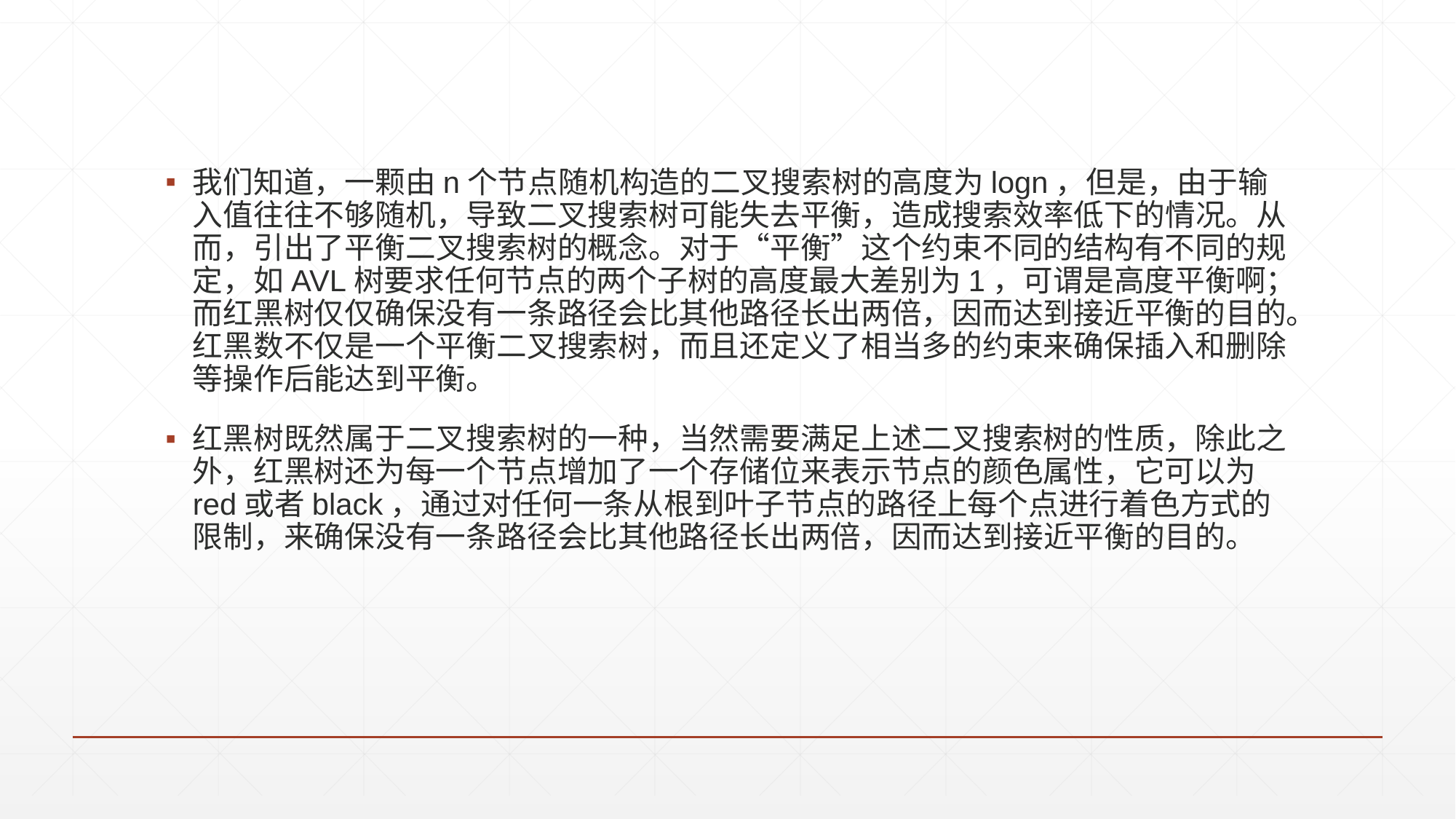

我们知道，一颗由n个节点随机构造的二叉搜索树的高度为logn，但是，由于输入值往往不够随机，导致二叉搜索树可能失去平衡，造成搜索效率低下的情况。从而，引出了平衡二叉搜索树的概念。对于“平衡”这个约束不同的结构有不同的规定，如AVL树要求任何节点的两个子树的高度最大差别为1，可谓是高度平衡啊；而红黑树仅仅确保没有一条路径会比其他路径长出两倍，因而达到接近平衡的目的。红黑数不仅是一个平衡二叉搜索树，而且还定义了相当多的约束来确保插入和删除等操作后能达到平衡。
红黑树既然属于二叉搜索树的一种，当然需要满足上述二叉搜索树的性质，除此之外，红黑树还为每一个节点增加了一个存储位来表示节点的颜色属性，它可以为red或者black，通过对任何一条从根到叶子节点的路径上每个点进行着色方式的限制，来确保没有一条路径会比其他路径长出两倍，因而达到接近平衡的目的。